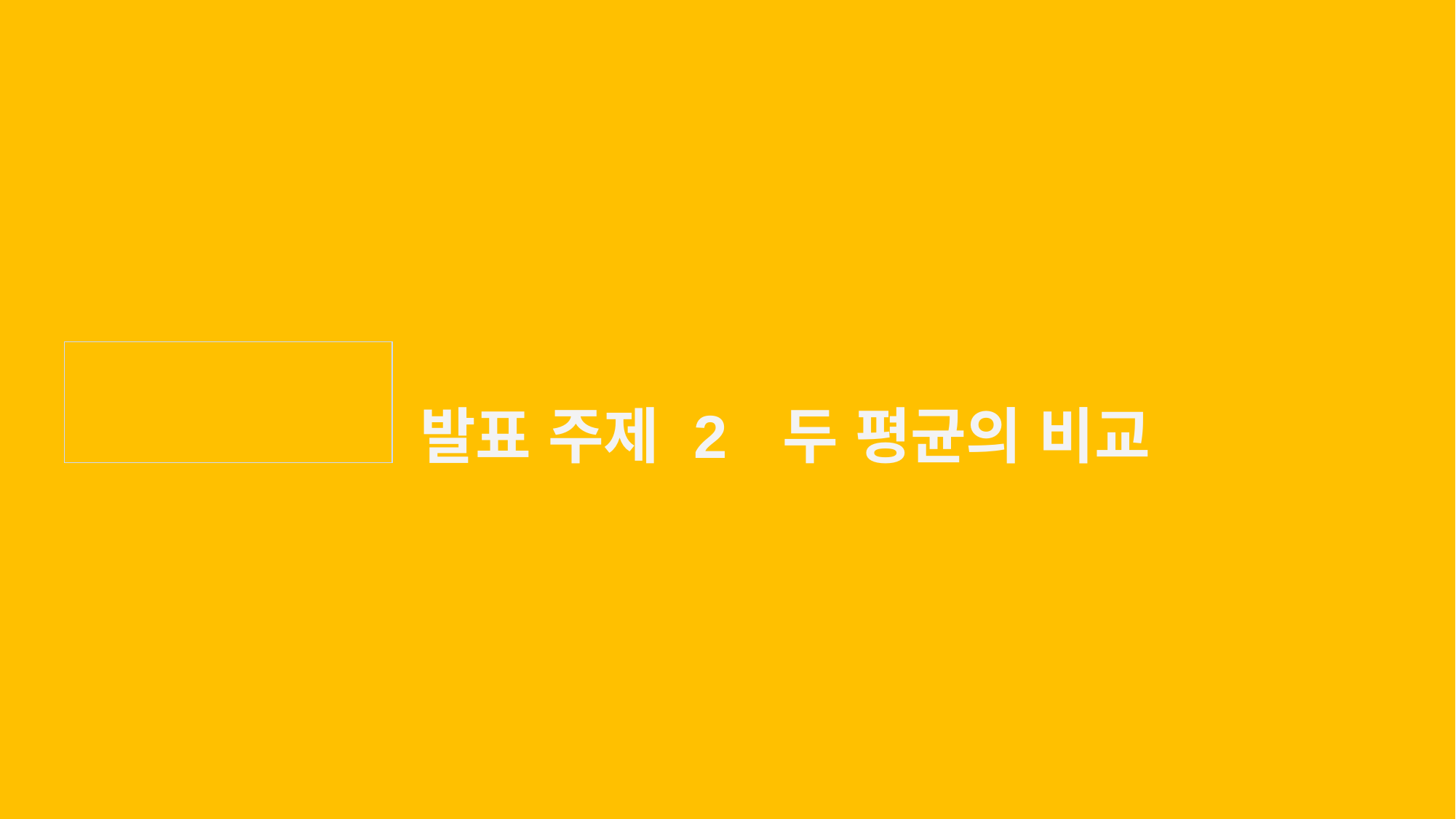

| 발표 주제 2 | 두 평균의 비교 |
| --- | --- |
|  |
| --- |